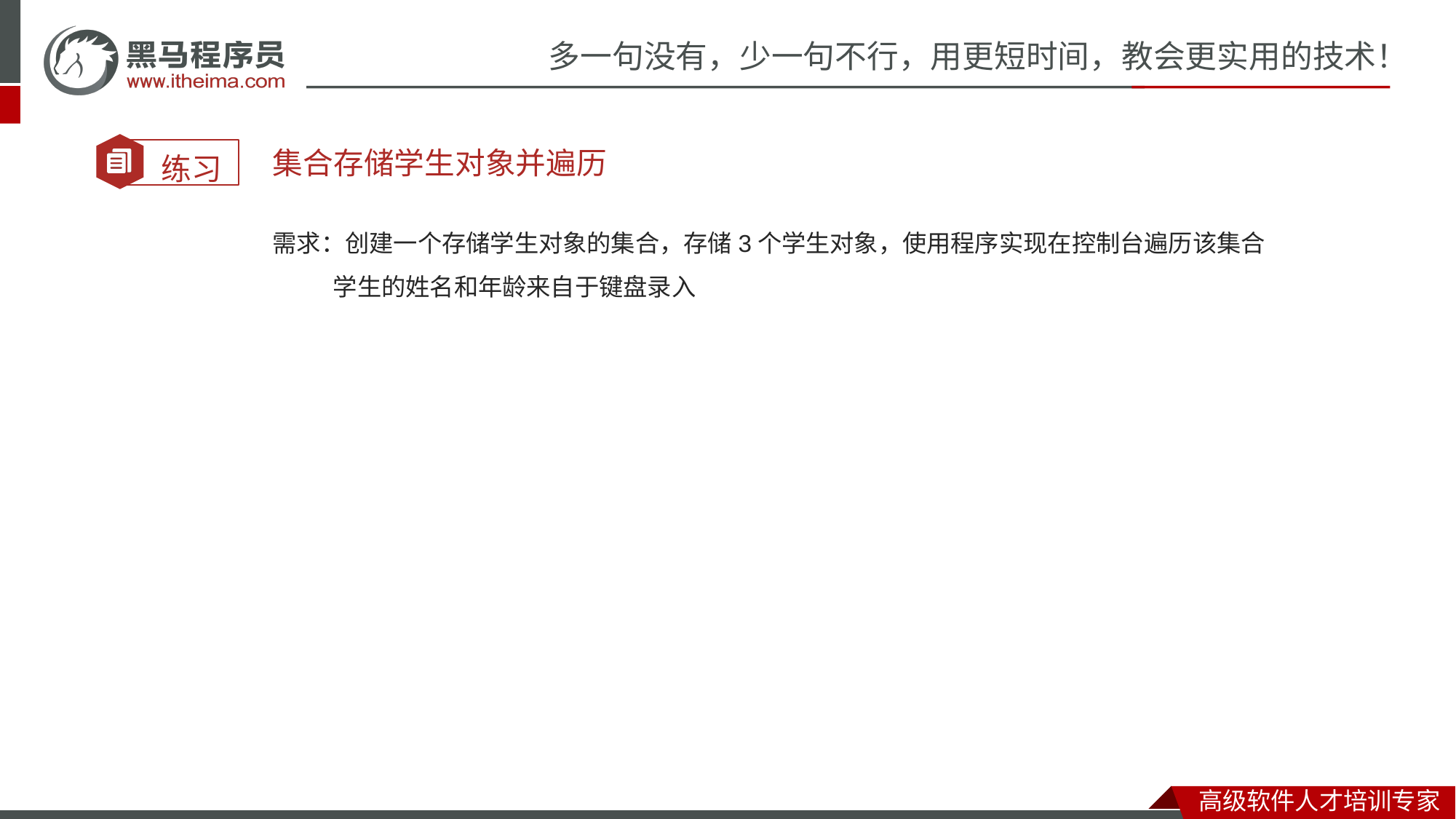

集合存储学生对象并遍历
需求：创建一个存储学生对象的集合，存储3个学生对象，使用程序实现在控制台遍历该集合
          学生的姓名和年龄来自于键盘录入